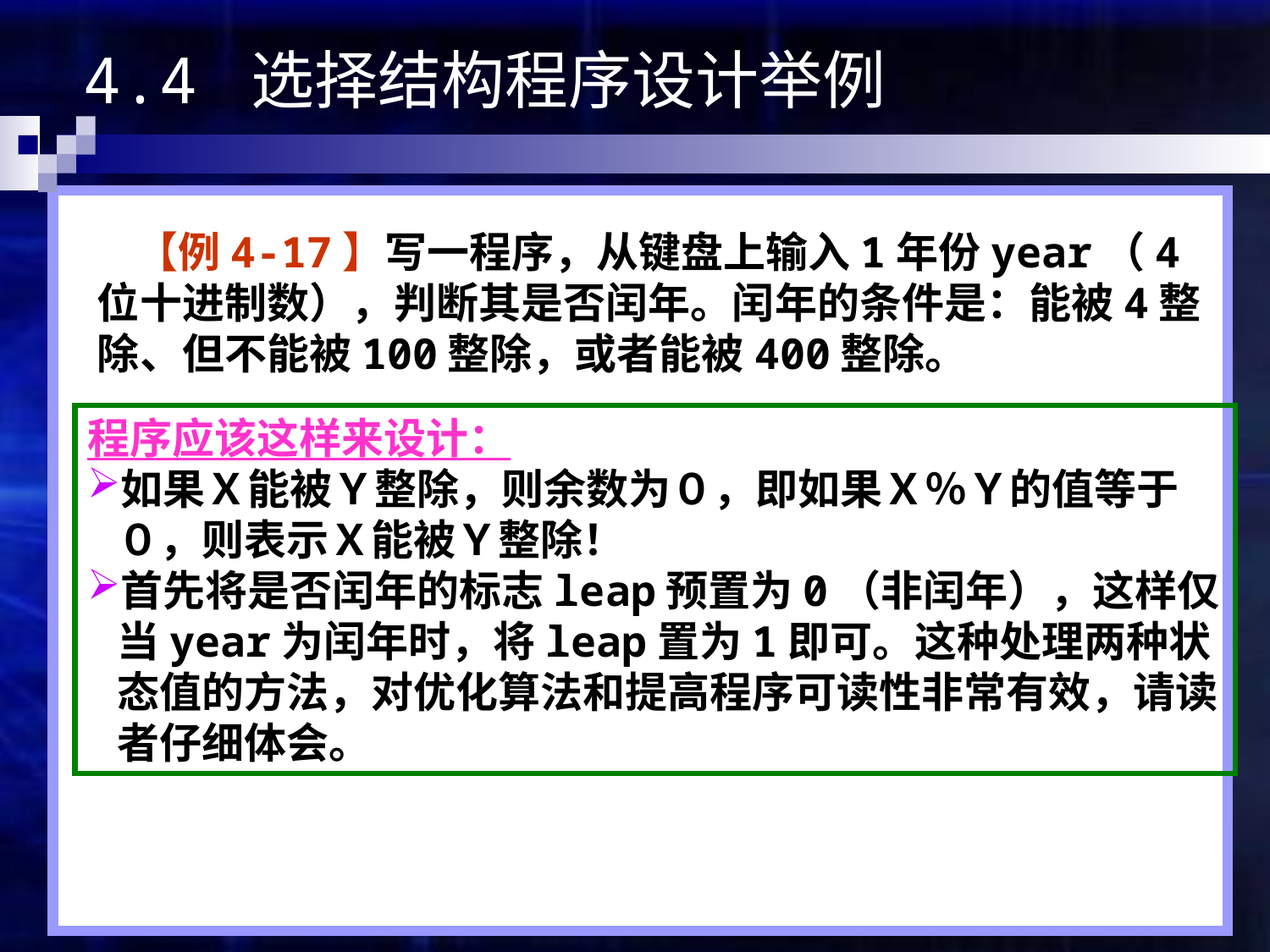

4.4 选择结构程序设计举例
   【例4-17】写一程序，从键盘上输入1年份year（4位十进制数），判断其是否闰年。闰年的条件是：能被4整除、但不能被100整除，或者能被400整除。
程序应该这样来设计：
如果Ｘ能被Ｙ整除，则余数为０，即如果Ｘ％Ｙ的值等于０，则表示Ｘ能被Ｙ整除！
首先将是否闰年的标志leap预置为0（非闰年），这样仅当year为闰年时，将leap置为1即可。这种处理两种状态值的方法，对优化算法和提高程序可读性非常有效，请读者仔细体会。